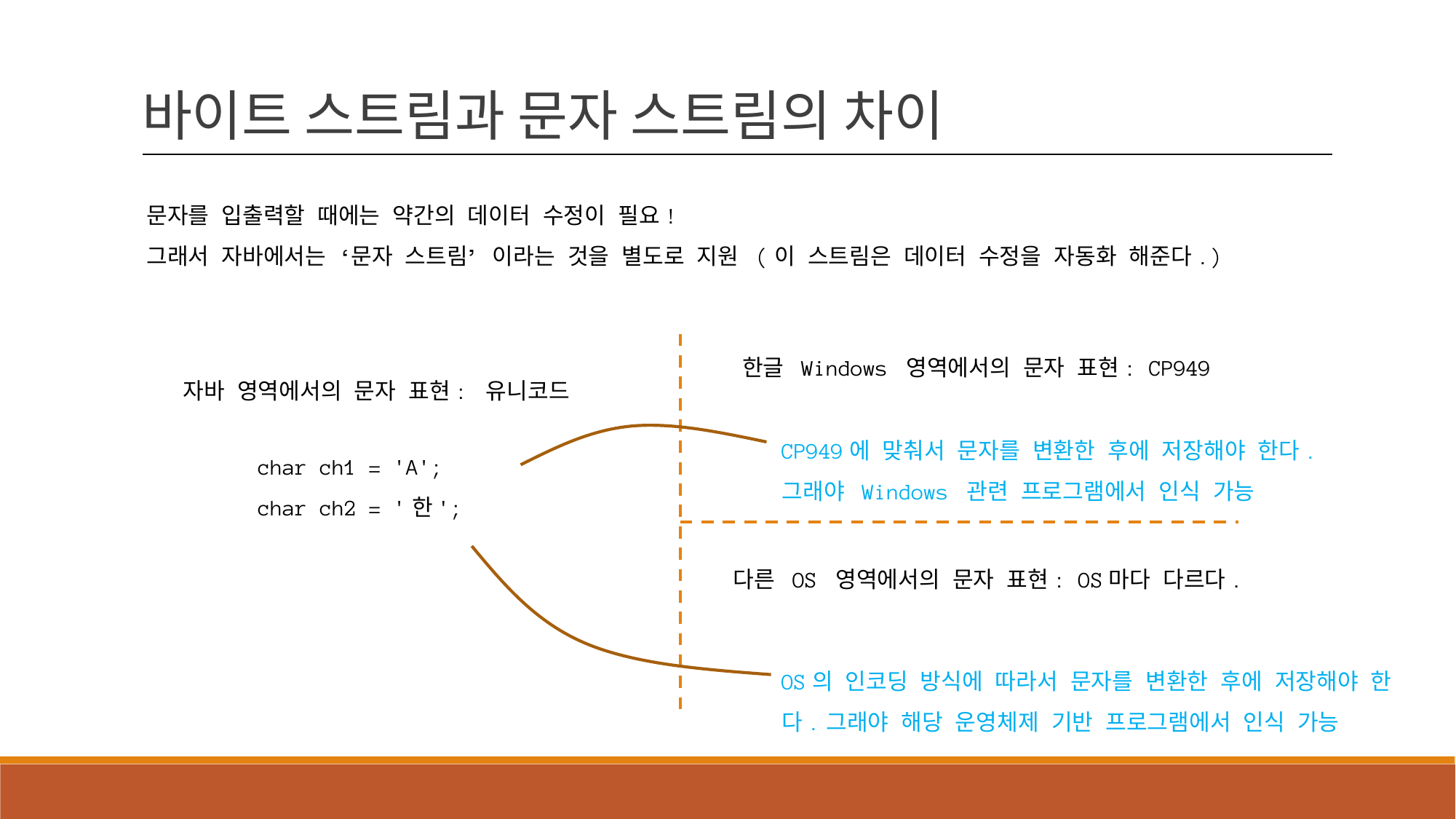

바이트 스트림과 문자 스트림의 차이
문자를 입출력할 때에는 약간의 데이터 수정이 필요!
그래서 자바에서는 ‘문자 스트림’ 이라는 것을 별도로 지원 (이 스트림은 데이터 수정을 자동화 해준다.)
한글 Windows 영역에서의 문자 표현: CP949
자바 영역에서의 문자 표현: 유니코드
CP949에 맞춰서 문자를 변환한 후에 저장해야 한다.
그래야 Windows 관련 프로그램에서 인식 가능

char ch1 = 'A';
char ch2 = '한';

다른 OS 영역에서의 문자 표현: OS마다 다르다.
OS의 인코딩 방식에 따라서 문자를 변환한 후에 저장해야 한다.그래야 해당 운영체제 기반 프로그램에서 인식 가능